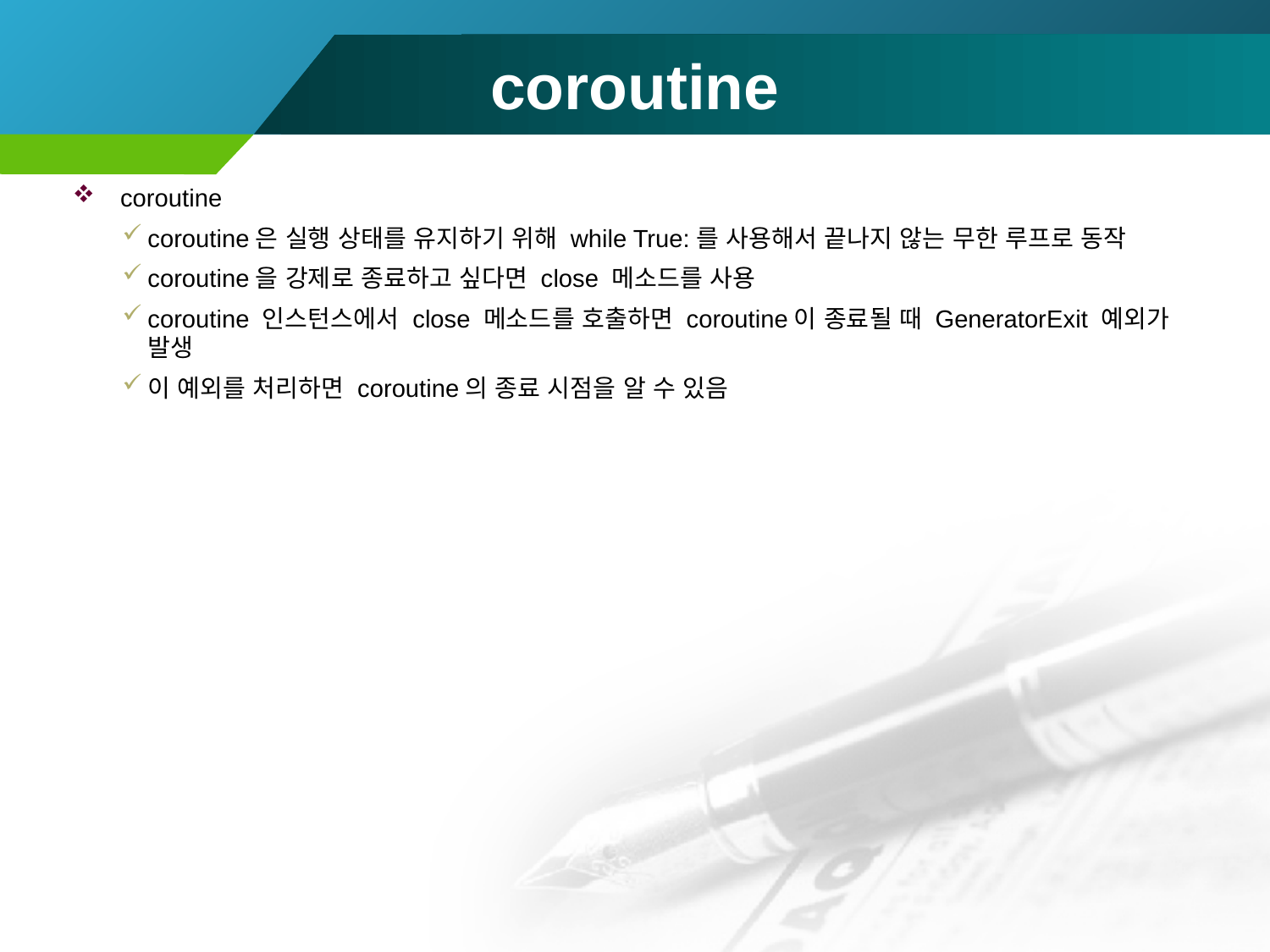

# coroutine
coroutine
coroutine은 실행 상태를 유지하기 위해 while True:를 사용해서 끝나지 않는 무한 루프로 동작
coroutine을 강제로 종료하고 싶다면 close 메소드를 사용
coroutine 인스턴스에서 close 메소드를 호출하면 coroutine이 종료될 때 GeneratorExit 예외가 발생
이 예외를 처리하면 coroutine의 종료 시점을 알 수 있음